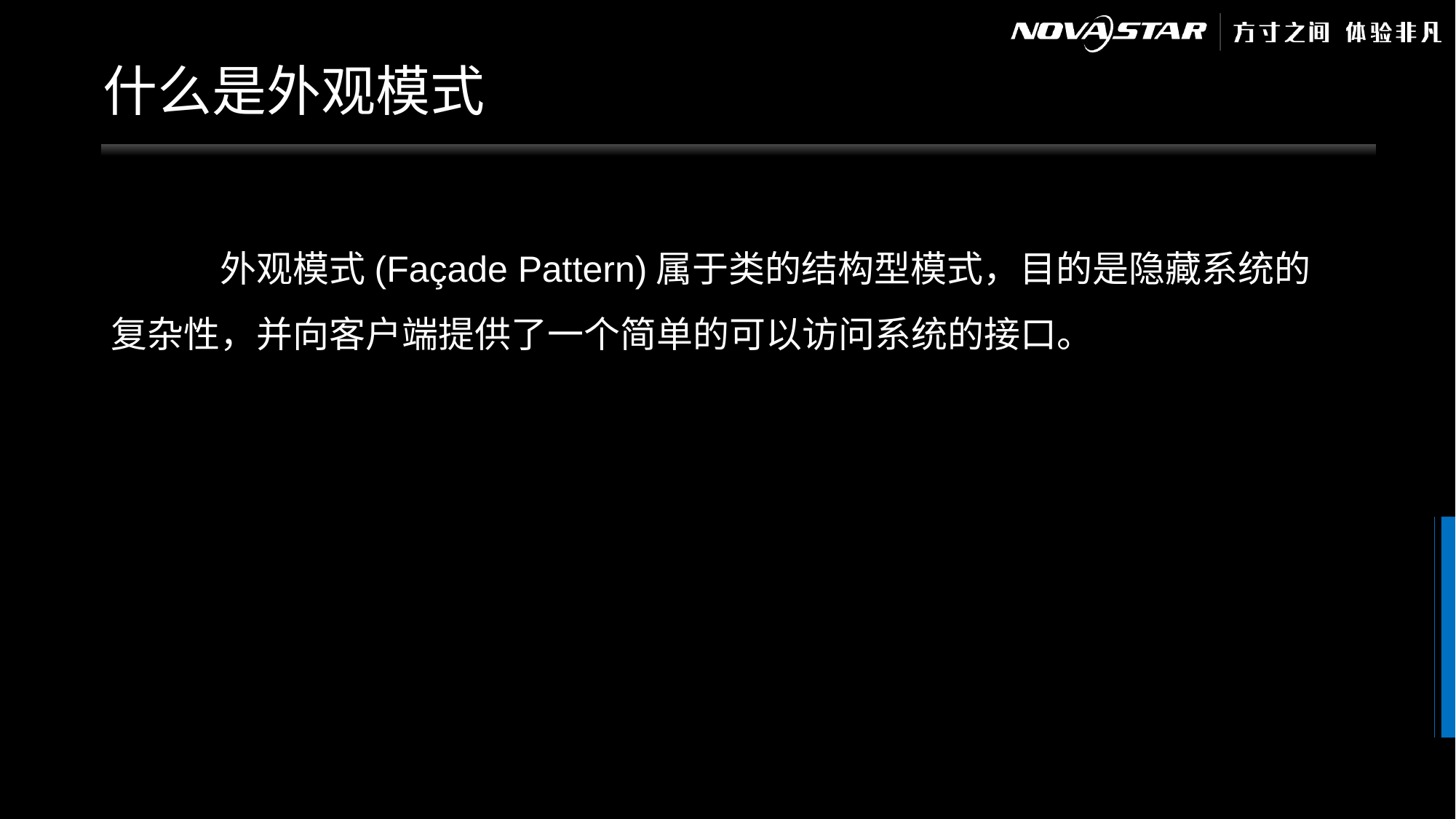

# 什么是外观模式

	外观模式(Façade Pattern)属于类的结构型模式，目的是隐藏系统的复杂性，并向客户端提供了一个简单的可以访问系统的接口。